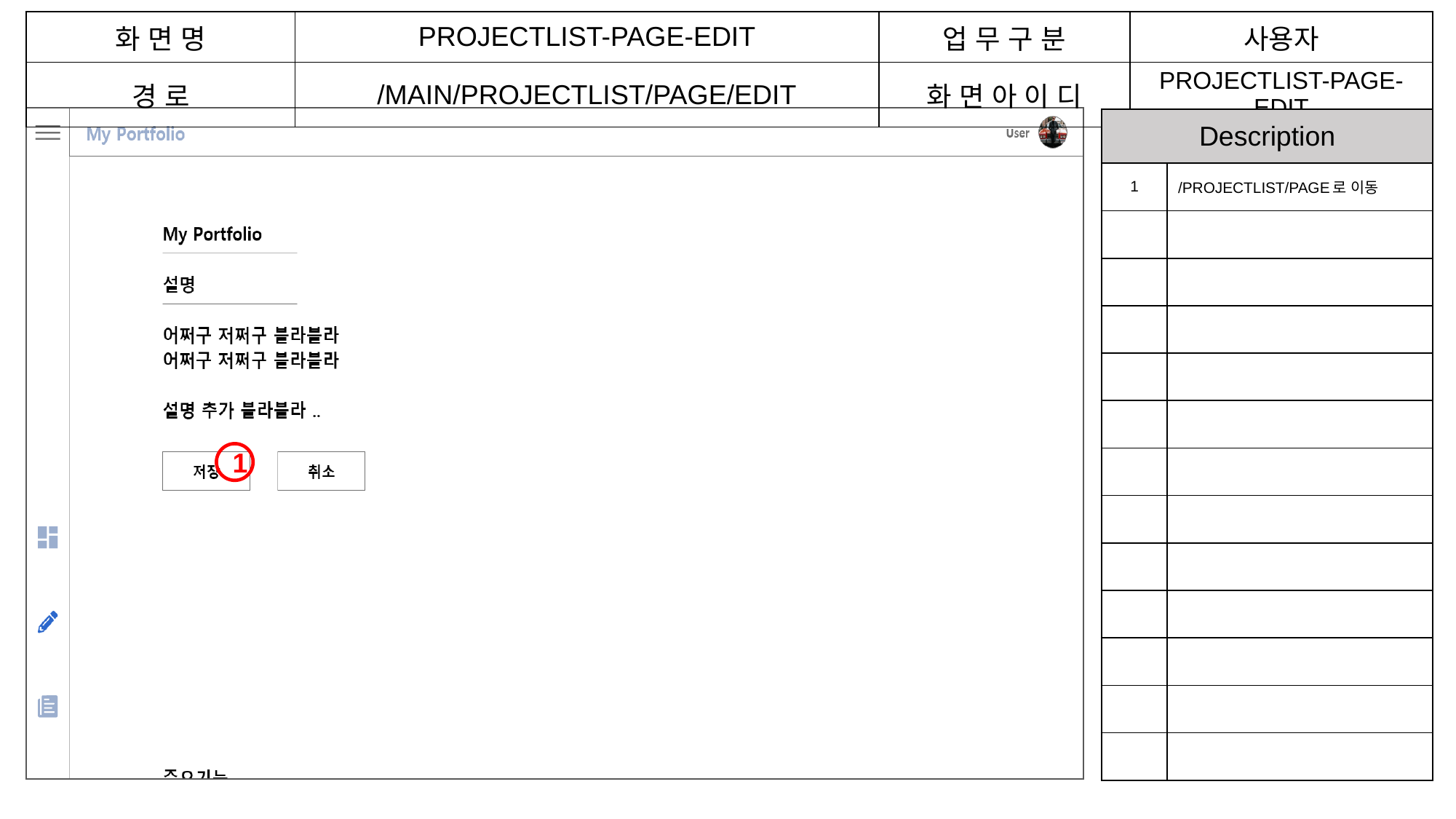

| 화 면 명 | PROJECTLIST-PAGE-EDIT | 업 무 구 분 | 사용자 |
| --- | --- | --- | --- |
| 경 로 | /MAIN/PROJECTLIST/PAGE/EDIT | 화 면 아 이 디 | PROJECTLIST-PAGE-EDIT |

| Description |  |
| --- | --- |
| 1 | /PROJECTLIST/PAGE로 이동 |
|  |  |
|  |  |
|  |  |
|  |  |
|  |  |
|  |  |
|  |  |
|  |  |
|  |  |
|  |  |
|  |  |
|  |  |
1